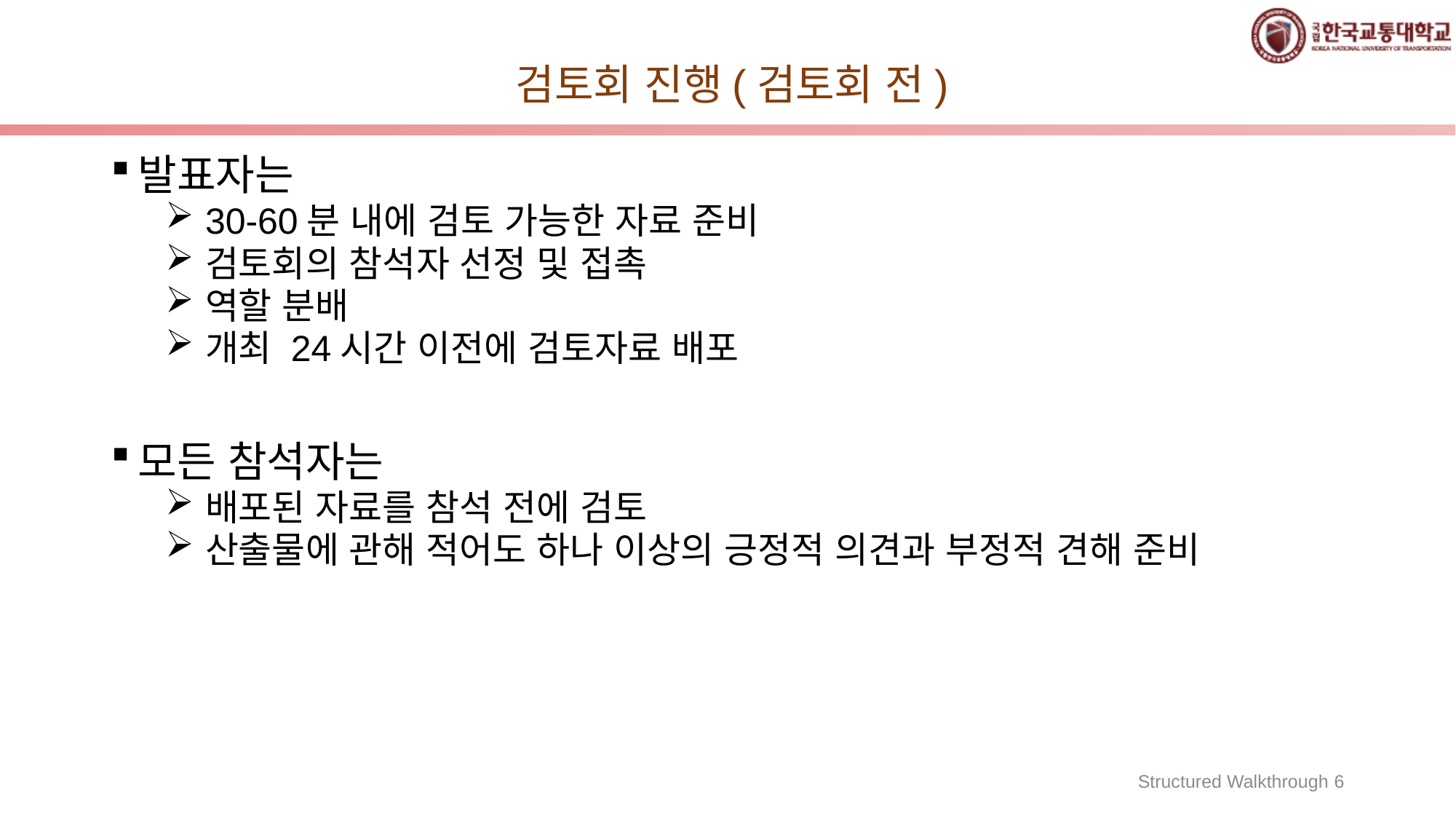

# 검토회 진행(검토회 전)
발표자는
30-60분 내에 검토 가능한 자료 준비
검토회의 참석자 선정 및 접촉
역할 분배
개최 24시간 이전에 검토자료 배포

모든 참석자는
배포된 자료를 참석 전에 검토
산출물에 관해 적어도 하나 이상의 긍정적 의견과 부정적 견해 준비
Structured Walkthrough 6